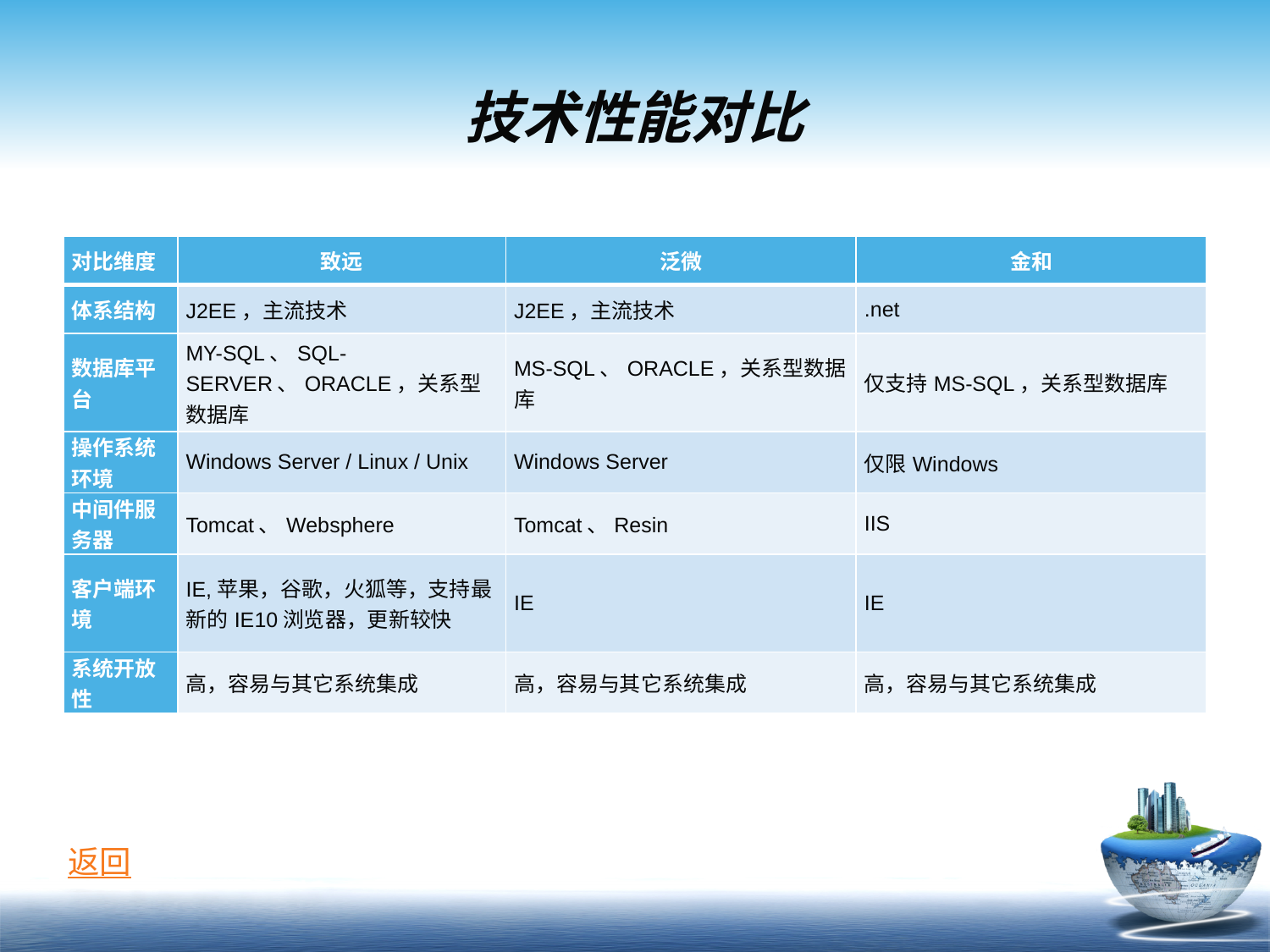

# 技术性能对比
| 对比维度 | 致远 | 泛微 | 金和 |
| --- | --- | --- | --- |
| 体系结构 | J2EE，主流技术 | J2EE，主流技术 | .net |
| 数据库平台 | MY-SQL、SQL-SERVER、ORACLE，关系型数据库 | MS-SQL、ORACLE，关系型数据库 | 仅支持MS-SQL，关系型数据库 |
| 操作系统环境 | Windows Server / Linux / Unix | Windows Server | 仅限Windows |
| 中间件服务器 | Tomcat、Websphere | Tomcat、Resin | IIS |
| 客户端环境 | IE,苹果，谷歌，火狐等，支持最新的IE10浏览器，更新较快 | IE | IE |
| 系统开放性 | 高，容易与其它系统集成 | 高，容易与其它系统集成 | 高，容易与其它系统集成 |
返回